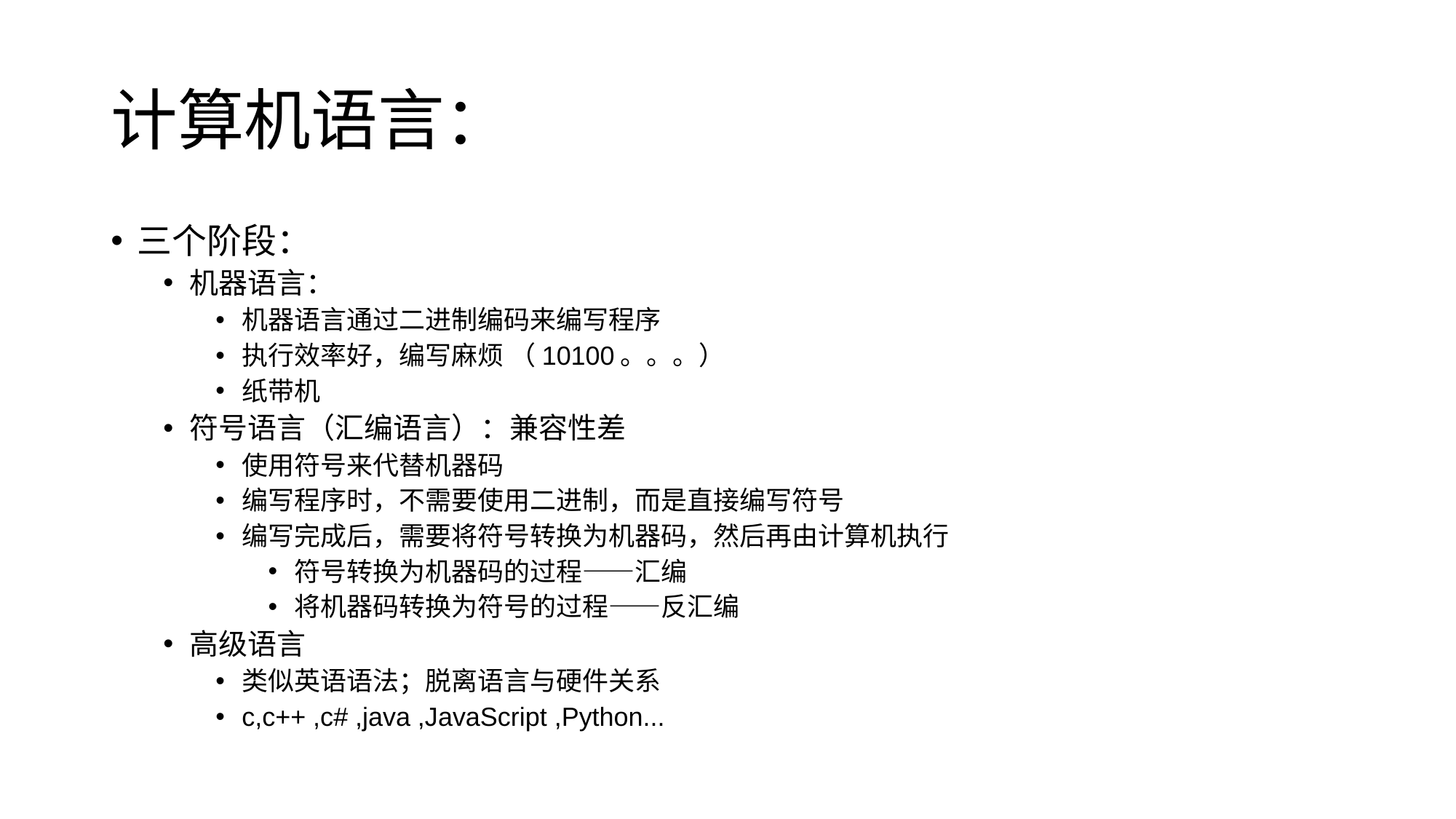

# 计算机语言：
三个阶段：
机器语言：
机器语言通过二进制编码来编写程序
执行效率好，编写麻烦 （10100。。。）
纸带机
符号语言（汇编语言）：兼容性差
使用符号来代替机器码
编写程序时，不需要使用二进制，而是直接编写符号
编写完成后，需要将符号转换为机器码，然后再由计算机执行
符号转换为机器码的过程——汇编
将机器码转换为符号的过程——反汇编
高级语言
类似英语语法；脱离语言与硬件关系
c,c++ ,c# ,java ,JavaScript ,Python...